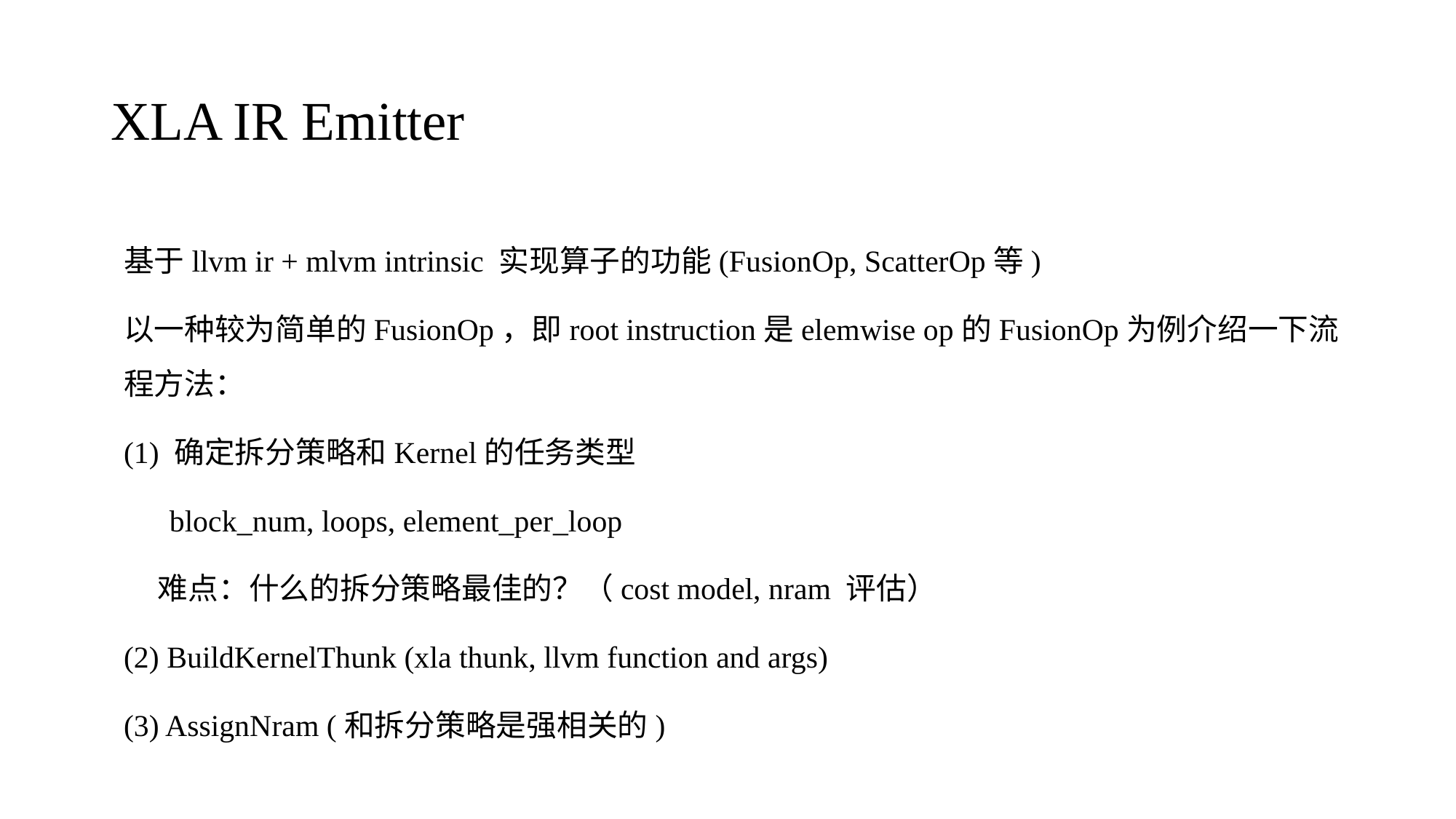

XLA IR Emitter
基于llvm ir + mlvm intrinsic 实现算子的功能(FusionOp, ScatterOp等)
以一种较为简单的FusionOp，即root instruction是elemwise op的FusionOp为例介绍一下流程方法：
(1) 确定拆分策略和Kernel的任务类型
      block_num, loops, element_per_loop
    难点：什么的拆分策略最佳的？（cost model, nram 评估）
(2) BuildKernelThunk (xla thunk, llvm function and args)
(3) AssignNram (和拆分策略是强相关的)